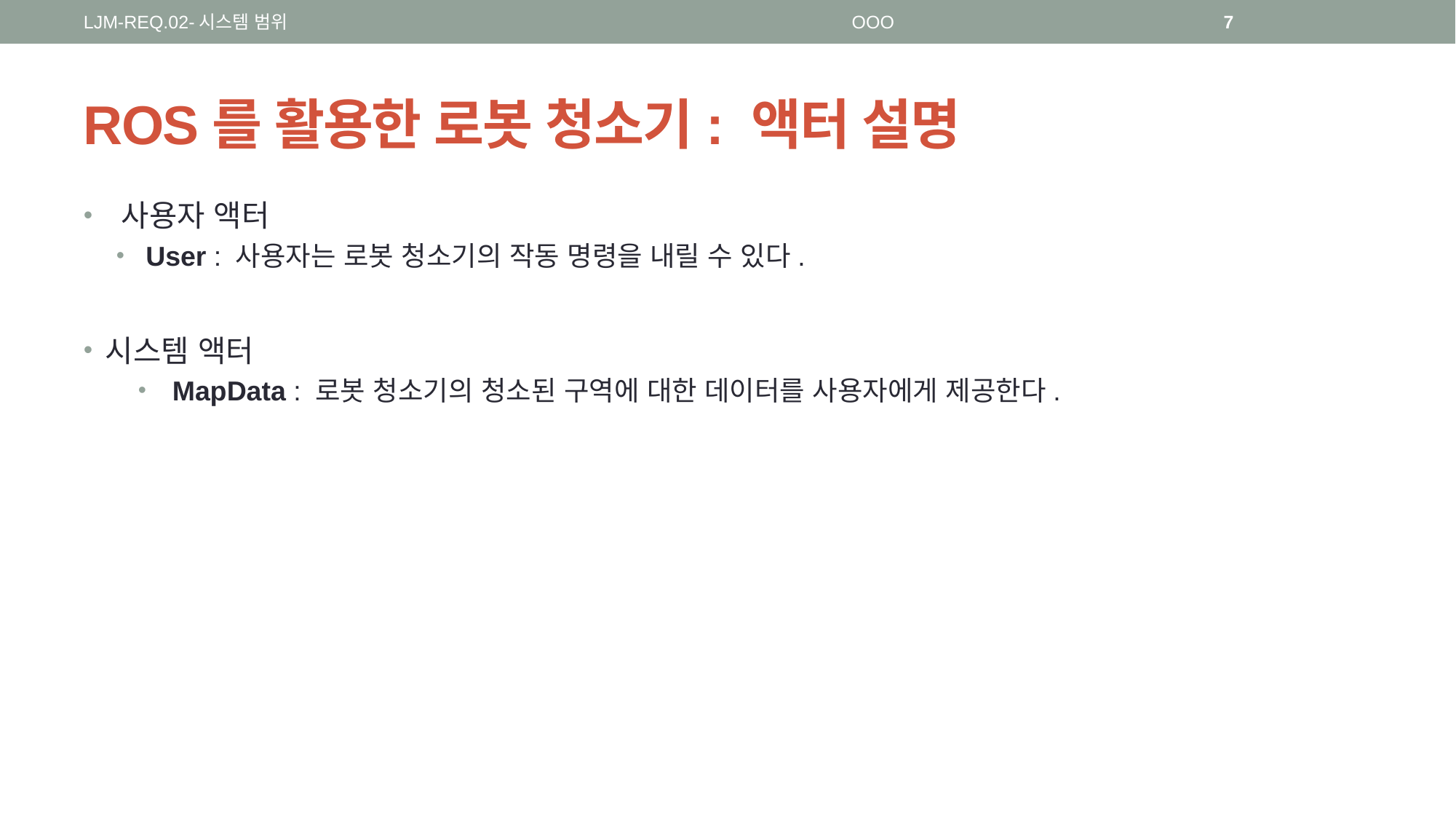

LJM-REQ.02-시스템 범위
OOO
7
# ROS를 활용한 로봇 청소기: 액터 설명
 사용자 액터
 User : 사용자는 로봇 청소기의 작동 명령을 내릴 수 있다.

시스템 액터
MapData : 로봇 청소기의 청소된 구역에 대한 데이터를 사용자에게 제공한다.